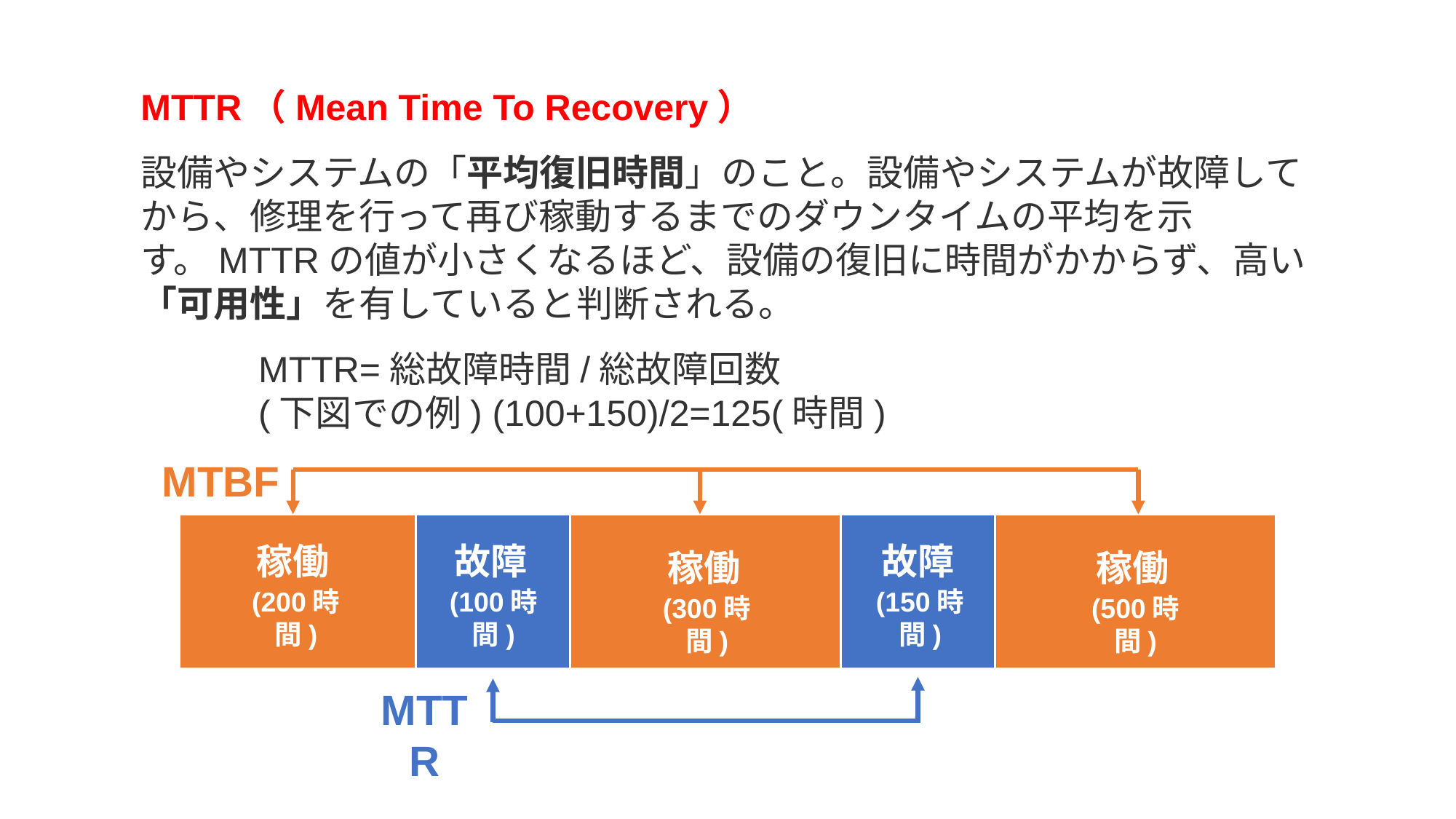

MTTR（Mean Time To Recovery）

設備やシステムの「平均復旧時間」のこと。設備やシステムが故障してから、修理を行って再び稼動するまでのダウンタイムの平均を示す。MTTRの値が小さくなるほど、設備の復旧に時間がかからず、高い
「可用性」を有していると判断される。

　　　MTTR=総故障時間/総故障回数
　　　(下図での例) (100+150)/2=125(時間)
MTBF

稼働
故障
故障
稼働
稼働
(200時間)
(100時間)
(150時間)
(300時間)
(500時間)
MTTR